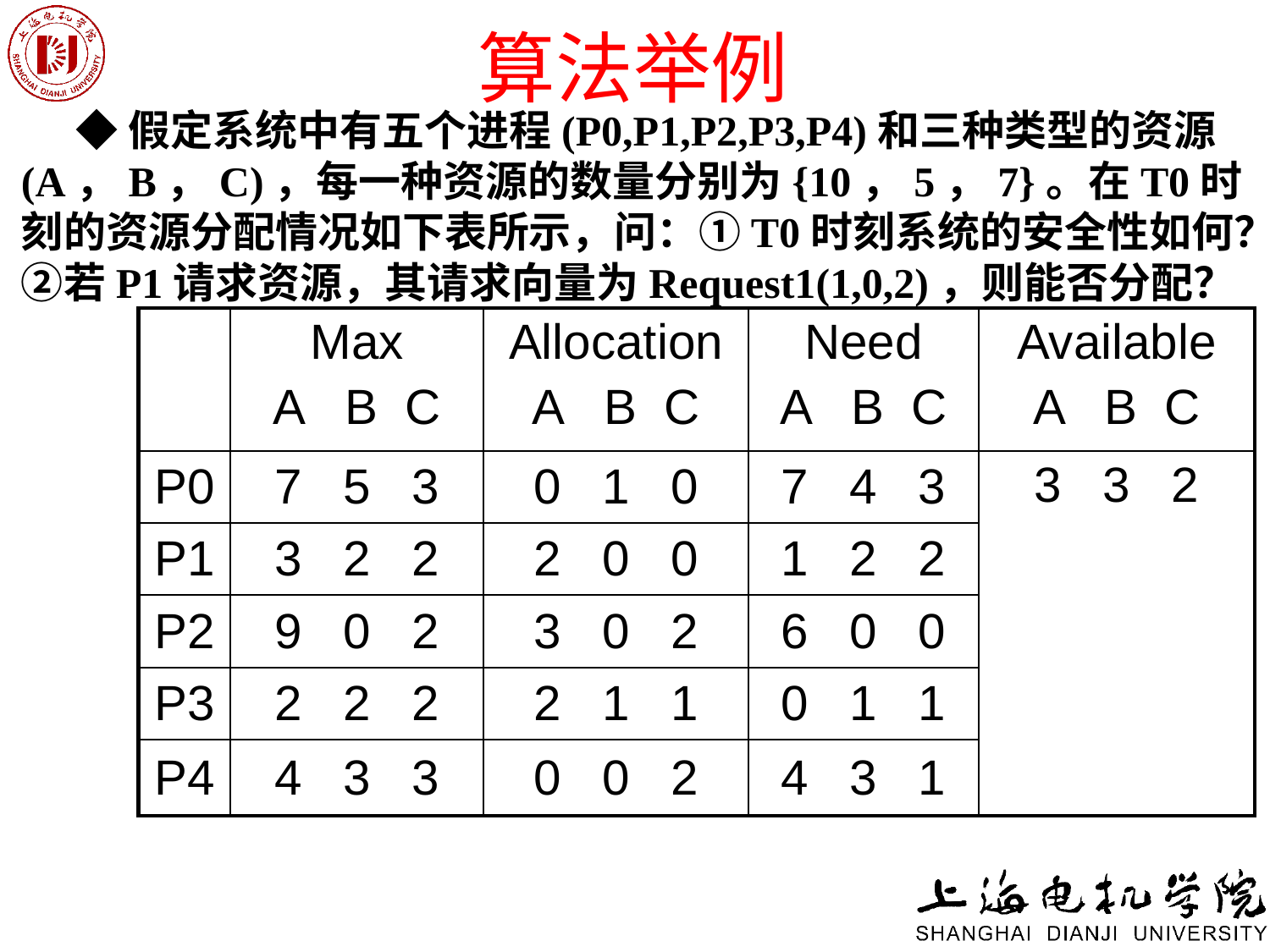

# 算法举例
   ◆假定系统中有五个进程(P0,P1,P2,P3,P4)和三种类型的资源(A，B，C)，每一种资源的数量分别为{10，5，7}。在T0时刻的资源分配情况如下表所示，问：①T0时刻系统的安全性如何？②若P1请求资源，其请求向量为Request1(1,0,2)，则能否分配？
|  | Max A B C | Allocation A B C | Need A B C | Available A B C |
| --- | --- | --- | --- | --- |
| P0 | 7 5 3 | 0 1 0 | 7 4 3 | 3 3 2 |
| P1 | 3 2 2 | 2 0 0 | 1 2 2 |  |
| P2 | 9 0 2 | 3 0 2 | 6 0 0 |  |
| P3 | 2 2 2 | 2 1 1 | 0 1 1 |  |
| P4 | 4 3 3 | 0 0 2 | 4 3 1 |  |